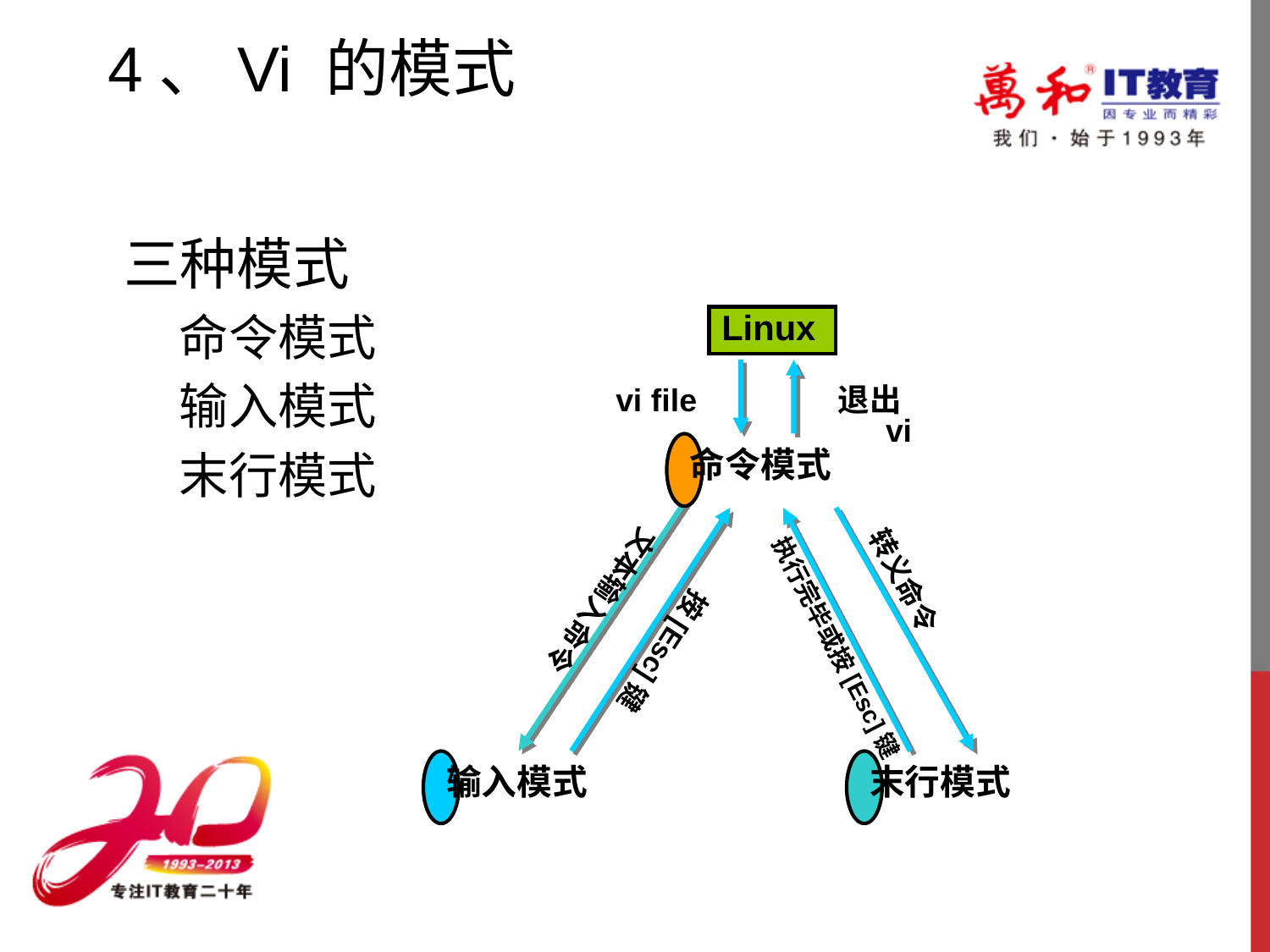

# 4、Vi 的模式
三种模式
命令模式
输入模式
末行模式
Linux

vi file
退出vi

命令模式

文本输入命令

按[Esc]键

执行完毕或按[Esc]键

转义命令

输入模式

末行模式